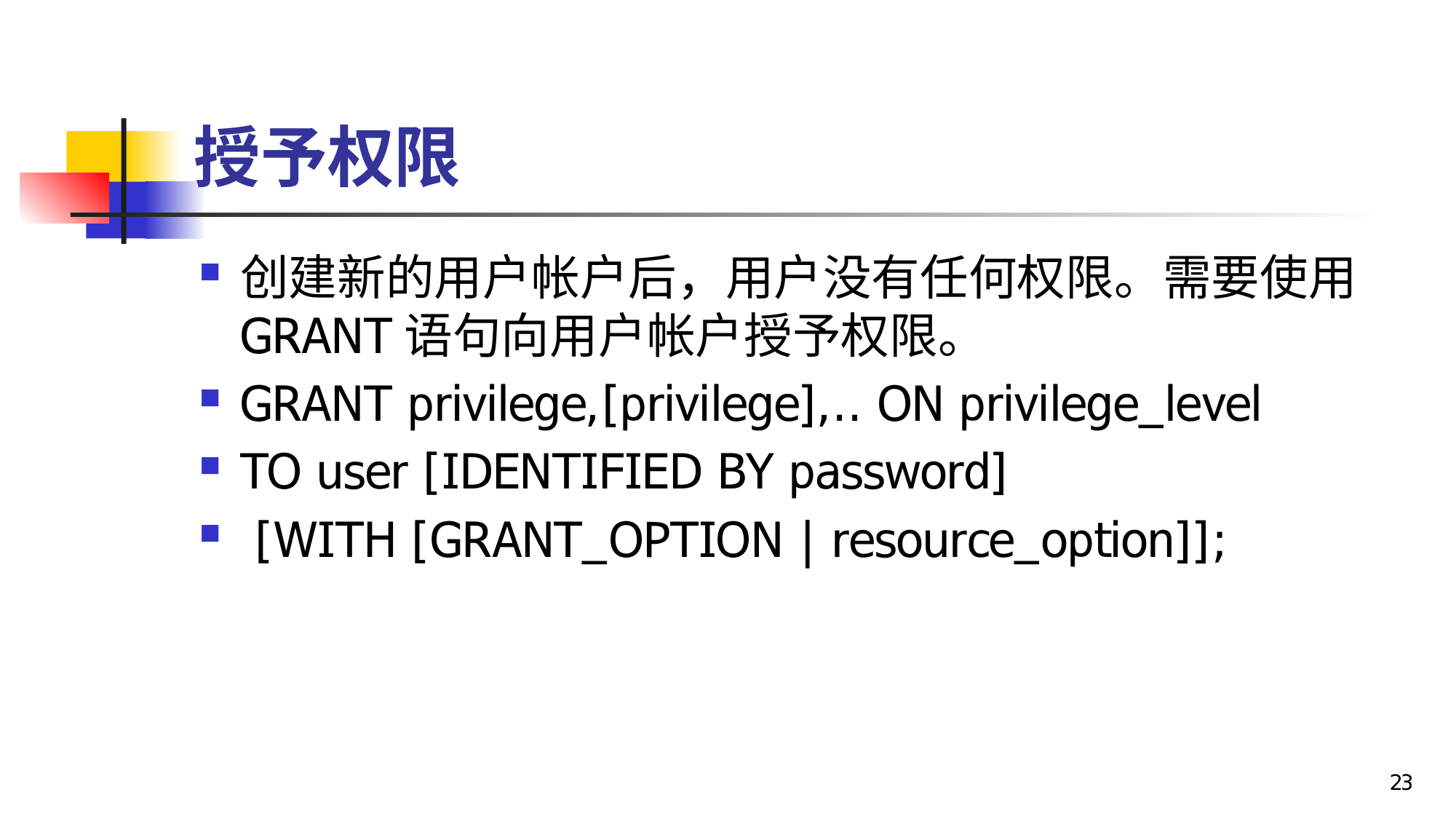

# 授予权限
创建新的用户帐户后，用户没有任何权限。需要使用GRANT语句向用户帐户授予权限。
GRANT privilege,[privilege],.. ON privilege_level
TO user [IDENTIFIED BY password]
 [WITH [GRANT_OPTION | resource_option]];

23